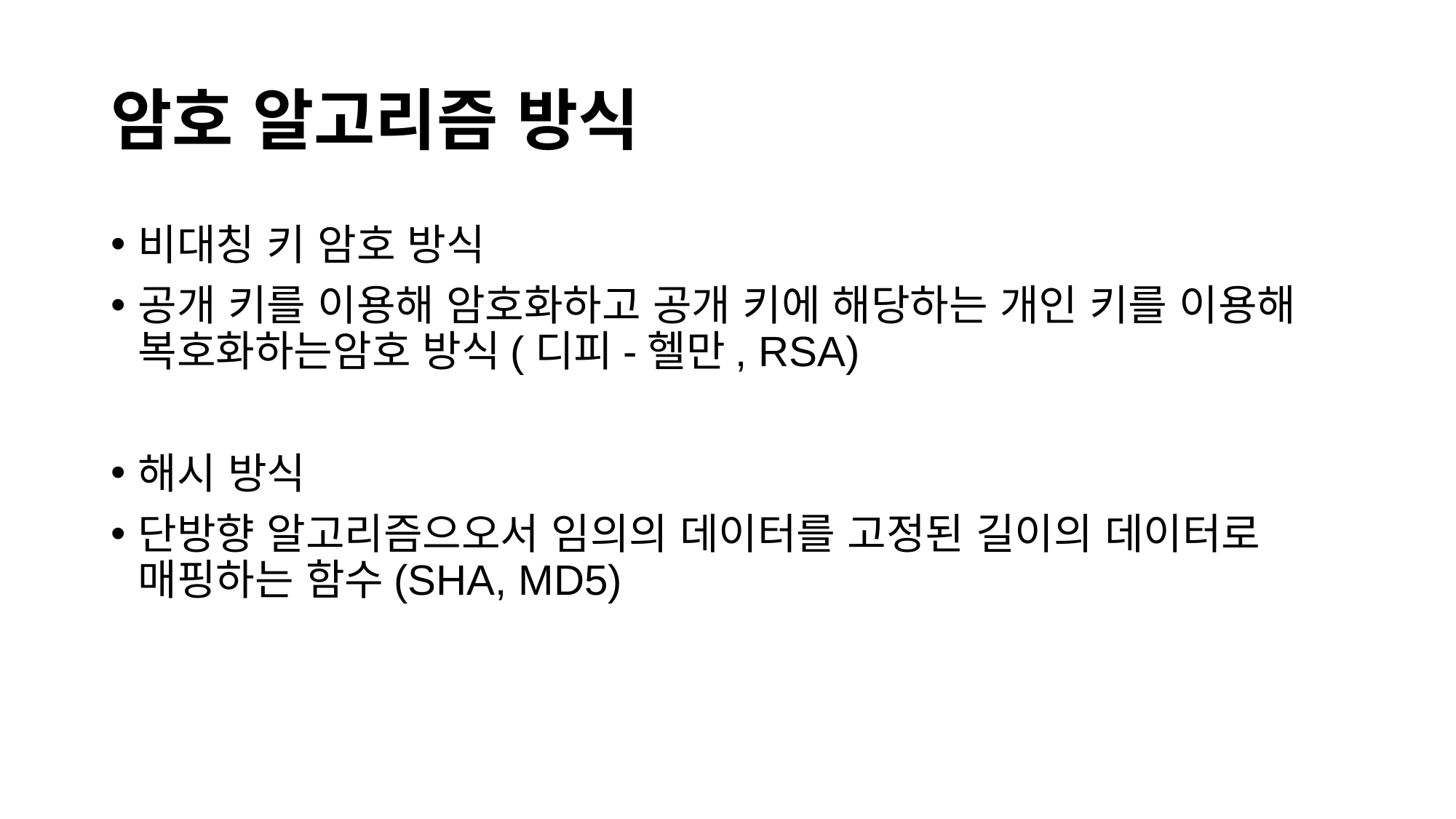

# 암호 알고리즘 방식
비대칭 키 암호 방식
공개 키를 이용해 암호화하고 공개 키에 해당하는 개인 키를 이용해 복호화하는암호 방식(디피-헬만, RSA)

해시 방식
단방향 알고리즘으오서 임의의 데이터를 고정된 길이의 데이터로 매핑하는 함수(SHA, MD5)